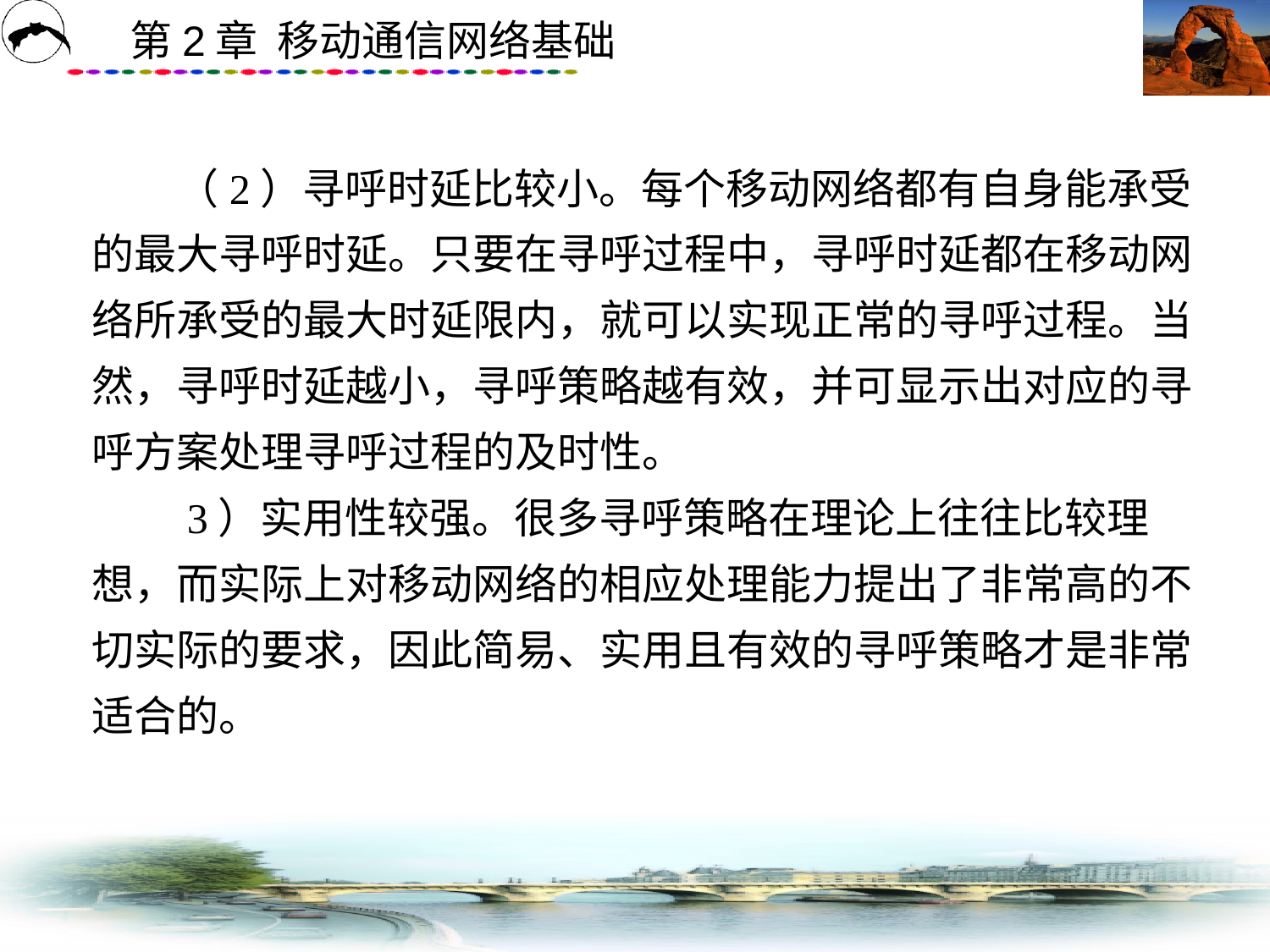

# （2）寻呼时延比较小。每个移动网络都有自身能承受的最大寻呼时延。只要在寻呼过程中，寻呼时延都在移动网络所承受的最大时延限内，就可以实现正常的寻呼过程。当然，寻呼时延越小，寻呼策略越有效，并可显示出对应的寻呼方案处理寻呼过程的及时性。 　　3）实用性较强。很多寻呼策略在理论上往往比较理想，而实际上对移动网络的相应处理能力提出了非常高的不切实际的要求，因此简易、实用且有效的寻呼策略才是非常适合的。